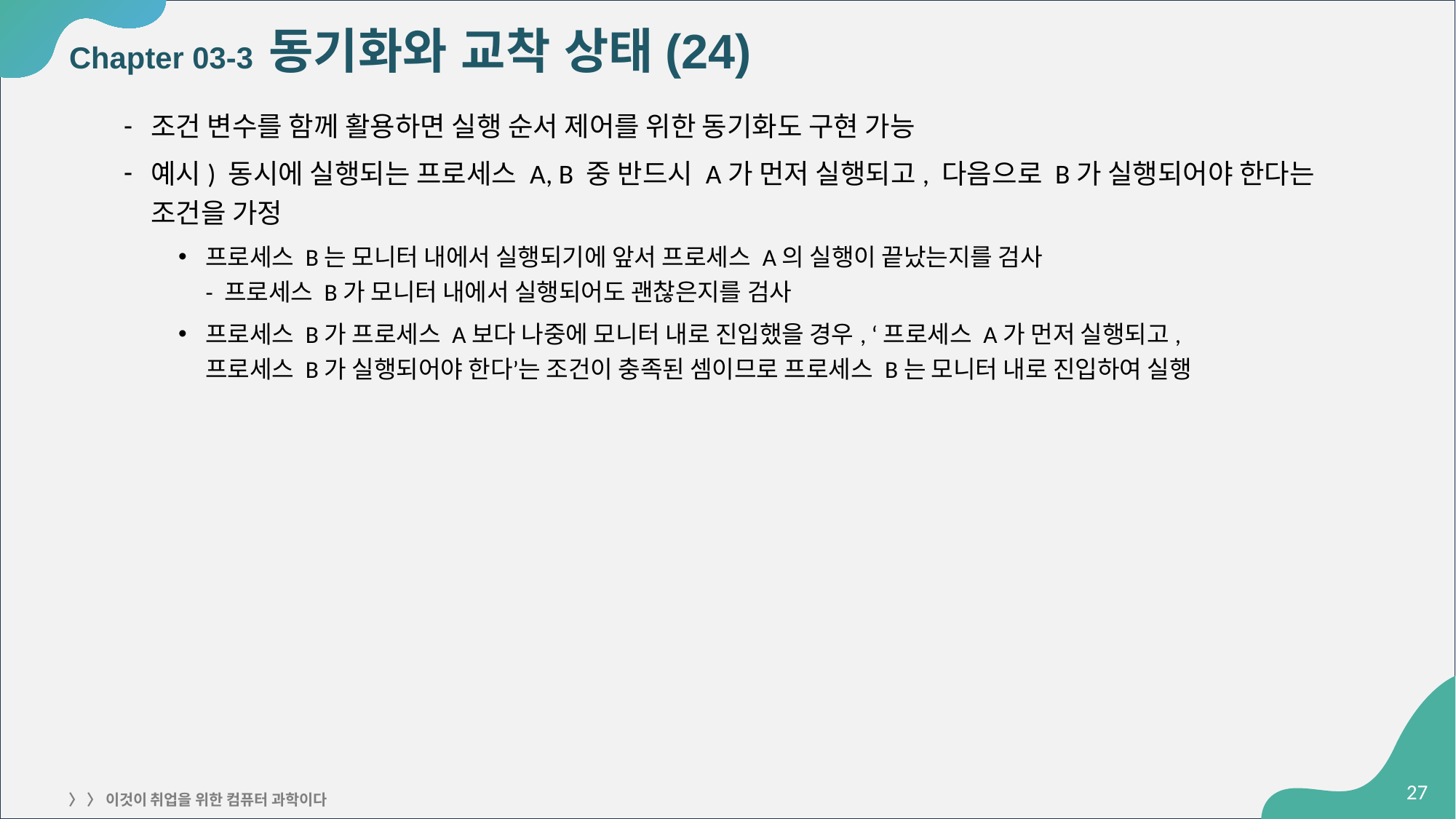

# Chapter 03-3 동기화와 교착 상태(24)
조건 변수를 함께 활용하면 실행 순서 제어를 위한 동기화도 구현 가능
예시) 동시에 실행되는 프로세스 A, B 중 반드시 A가 먼저 실행되고, 다음으로 B가 실행되어야 한다는 조건을 가정
프로세스 B는 모니터 내에서 실행되기에 앞서 프로세스 A의 실행이 끝났는지를 검사
- 프로세스 B가 모니터 내에서 실행되어도 괜찮은지를 검사
프로세스 B가 프로세스 A보다 나중에 모니터 내로 진입했을 경우, ‘프로세스 A가 먼저 실행되고,
프로세스 B가 실행되어야 한다’는 조건이 충족된 셈이므로 프로세스 B는 모니터 내로 진입하여 실행
27
〉 〉 이것이 취업을 위한 컴퓨터 과학이다